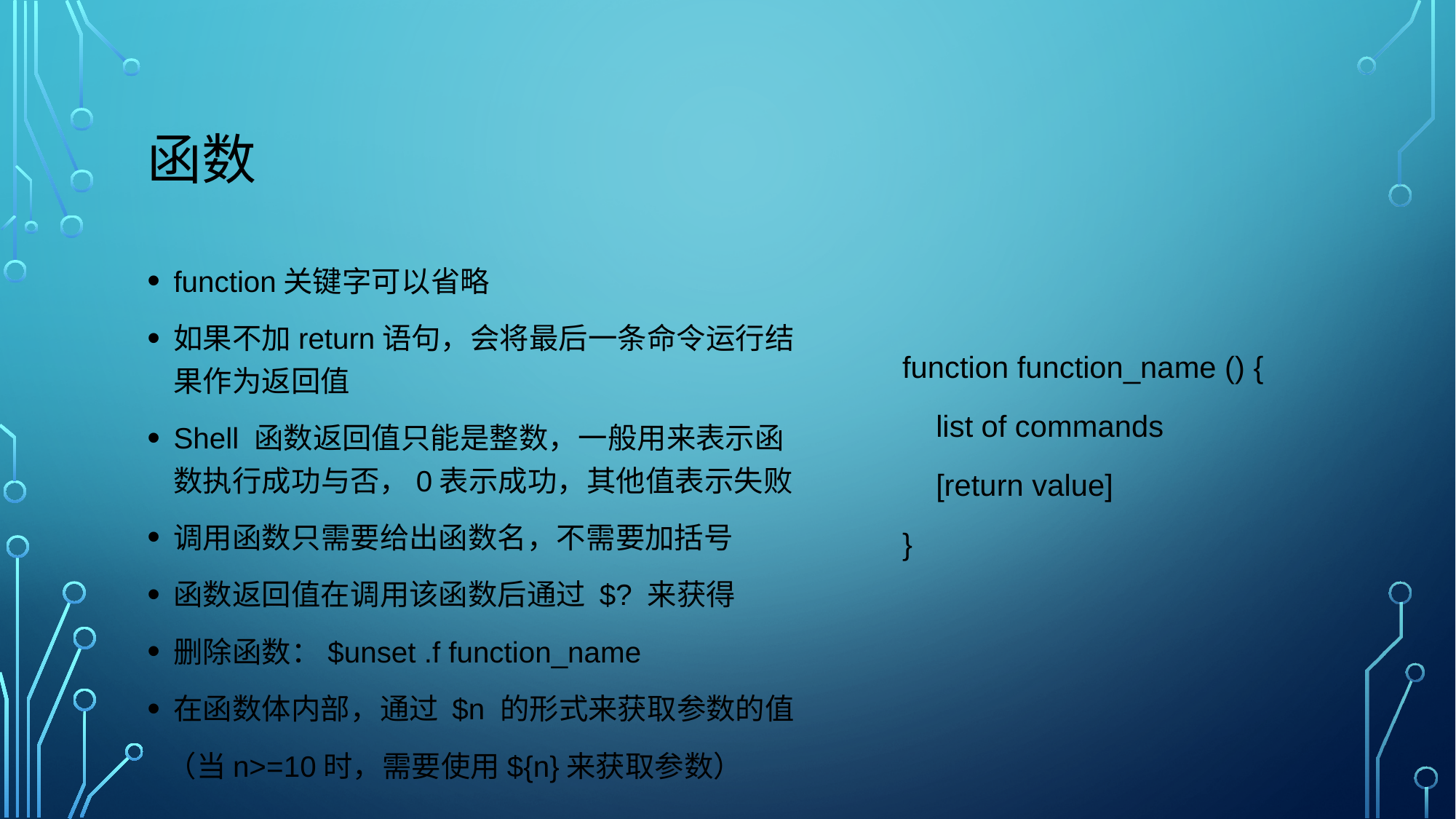

# 函数
function关键字可以省略
如果不加return语句，会将最后一条命令运行结果作为返回值
Shell 函数返回值只能是整数，一般用来表示函数执行成功与否，0表示成功，其他值表示失败
调用函数只需要给出函数名，不需要加括号
函数返回值在调用该函数后通过 $? 来获得
删除函数：$unset .f function_name
在函数体内部，通过 $n 的形式来获取参数的值
  （当n>=10时，需要使用${n}来获取参数）
function function_name () {
    list of commands
    [return value]
}